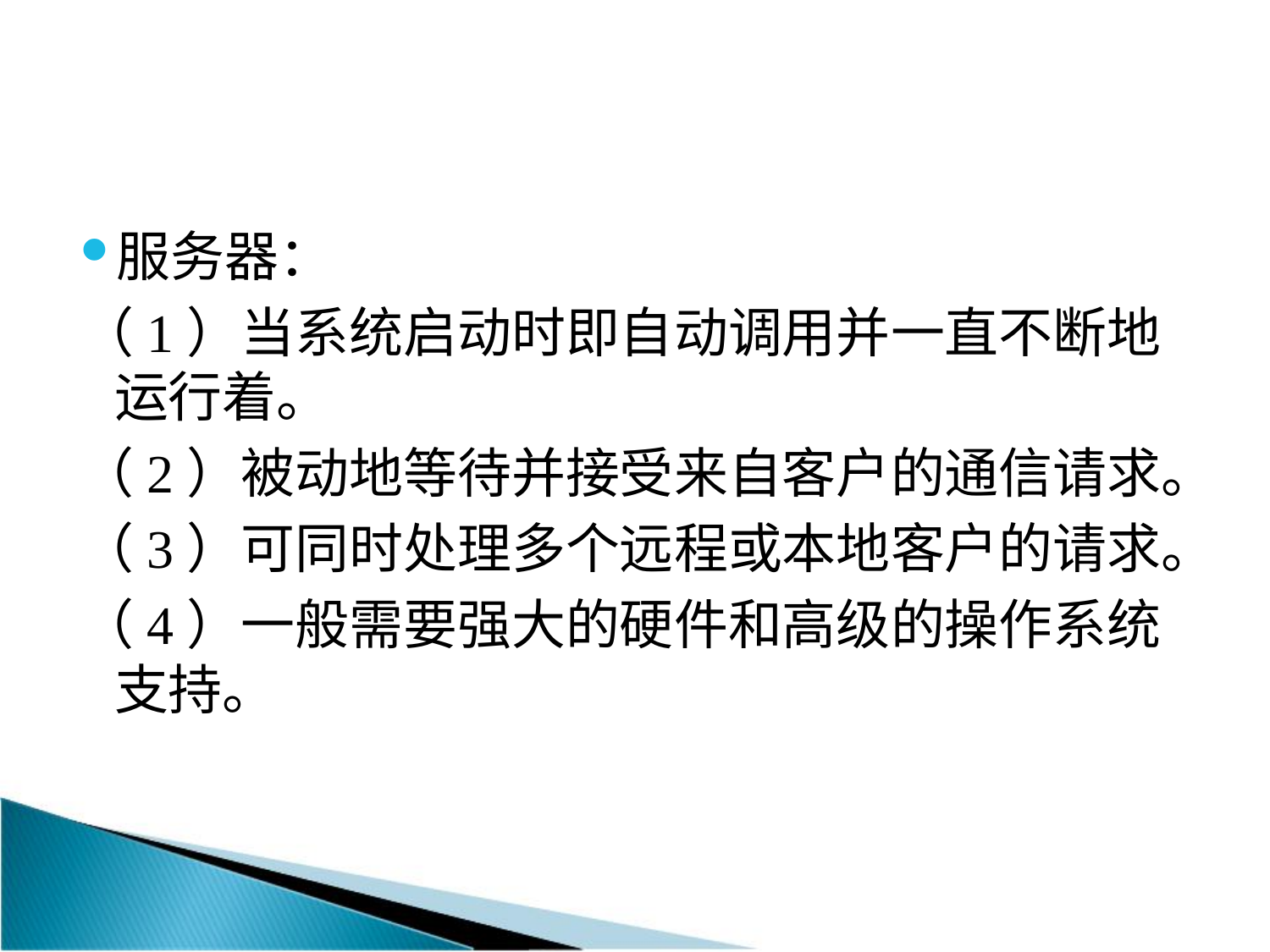

#
服务器：
（1）当系统启动时即自动调用并一直不断地运行着。
（2）被动地等待并接受来自客户的通信请求。
（3）可同时处理多个远程或本地客户的请求。
（4）一般需要强大的硬件和高级的操作系统支持。